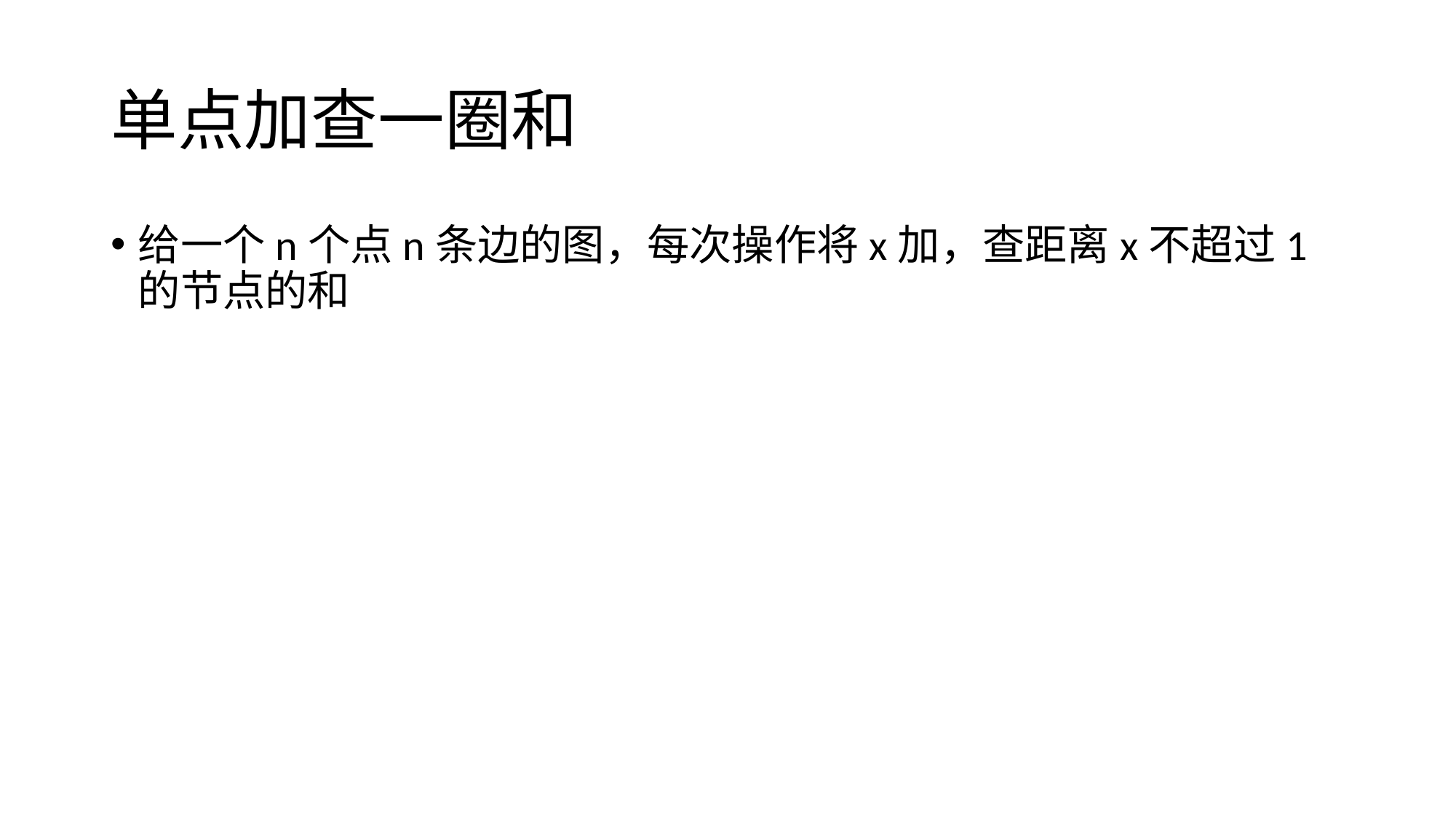

# 单点加查一圈和
给一个n个点n条边的图，每次操作将x加，查距离x不超过1的节点的和